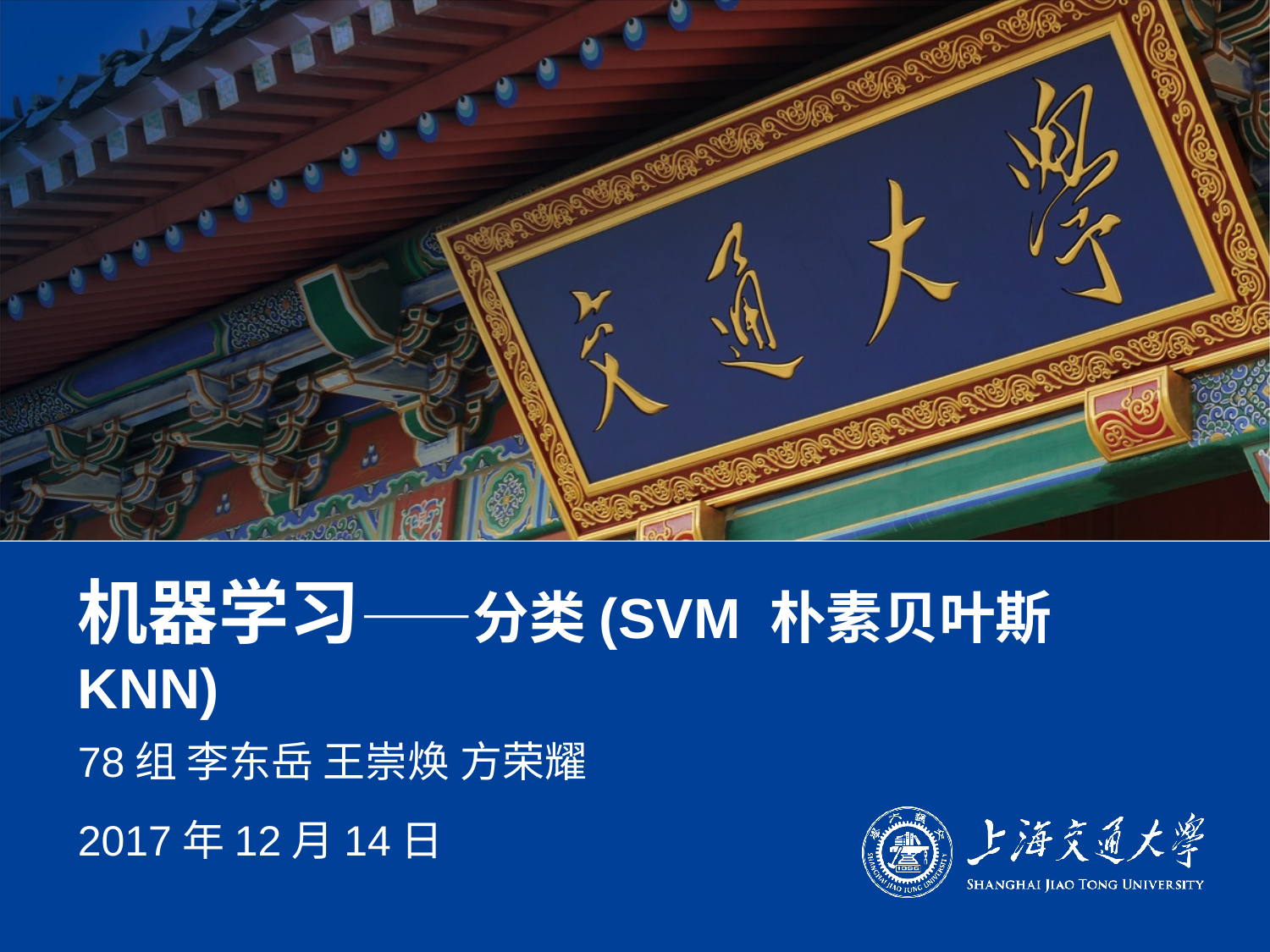

# 机器学习——分类(SVM 朴素贝叶斯 KNN)
78组 李东岳 王崇焕 方荣耀
2017年12月14日